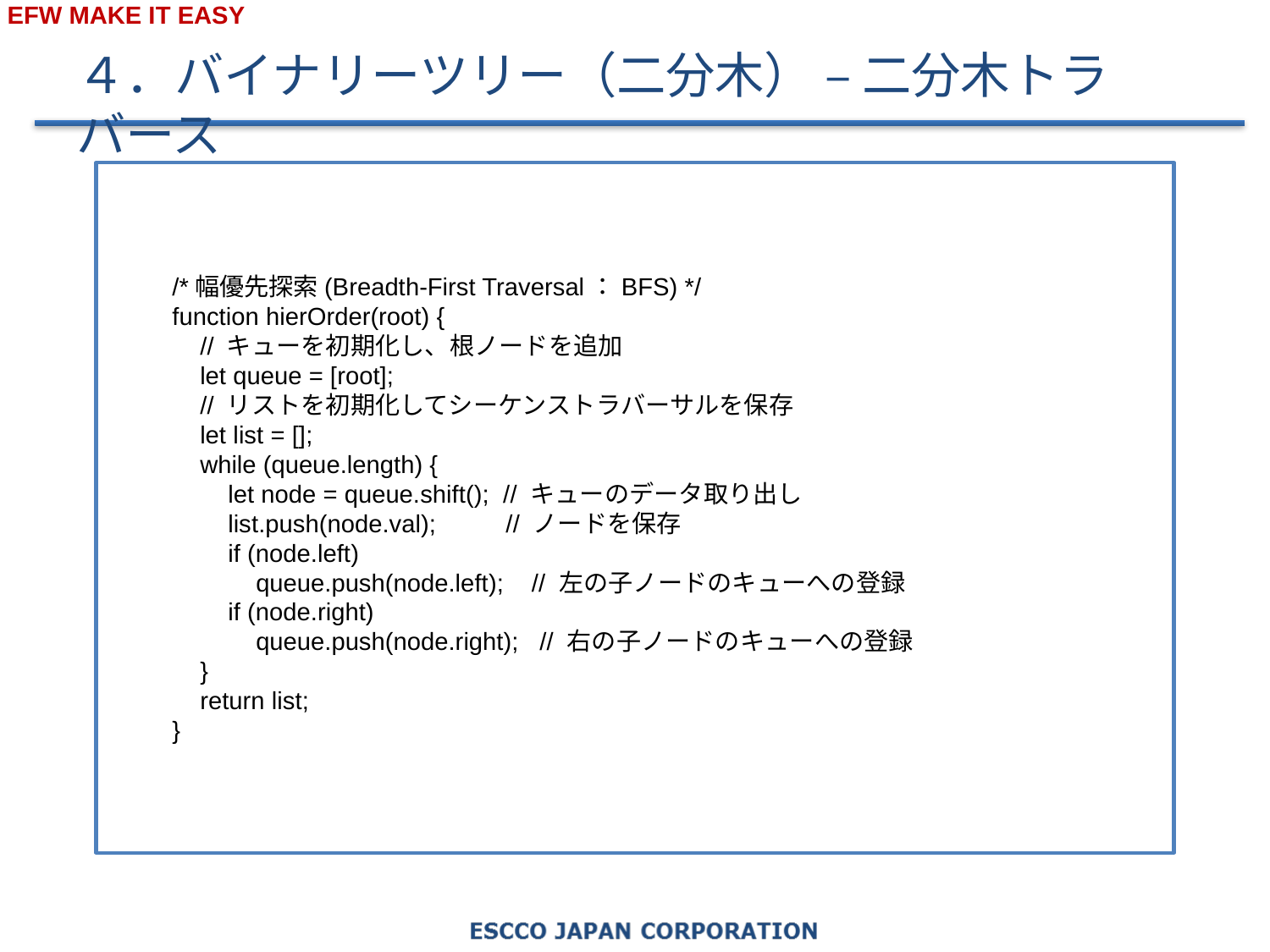

# ４．バイナリーツリー（二分木） – 二分木トラバース
/*幅優先探索(Breadth-First Traversal：BFS) */
function hierOrder(root) {
    // キューを初期化し、根ノードを追加
    let queue = [root];
    // リストを初期化してシーケンストラバーサルを保存
    let list = [];
    while (queue.length) {
        let node = queue.shift();  // キューのデータ取り出し
        list.push(node.val);          // ノードを保存
        if (node.left)
            queue.push(node.left);    // 左の子ノードのキューへの登録
        if (node.right)
            queue.push(node.right);   // 右の子ノードのキューへの登録
    }
    return list;
}